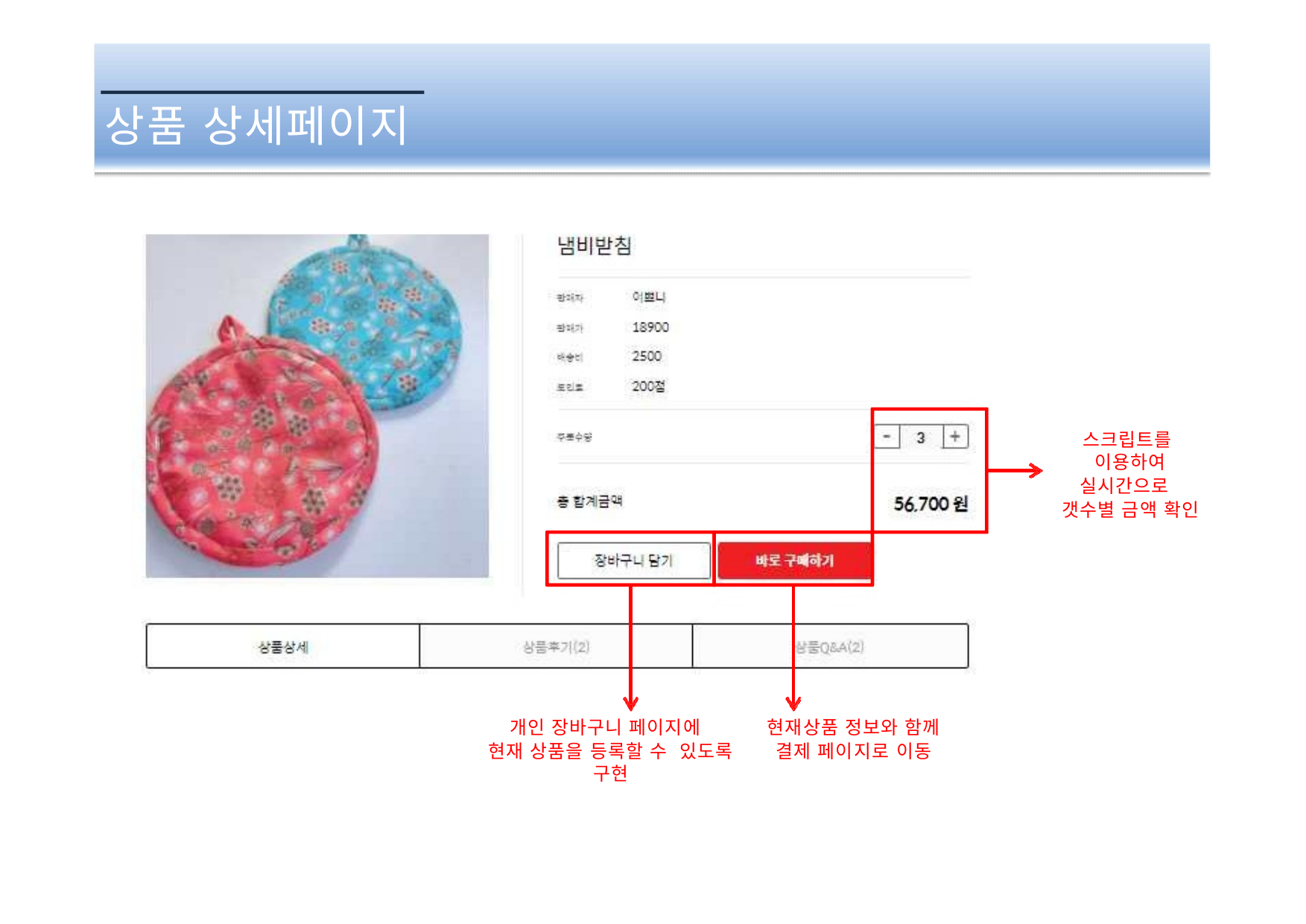

# 상품 상세페이지

스크립트를  이용하여
실시간으로
갯수별 금액 확인
개인 장바구니 페이지에
현재 상품을 등록할 수  있도록 구현
현재상품 정보와 함께
결제 페이지로 이동